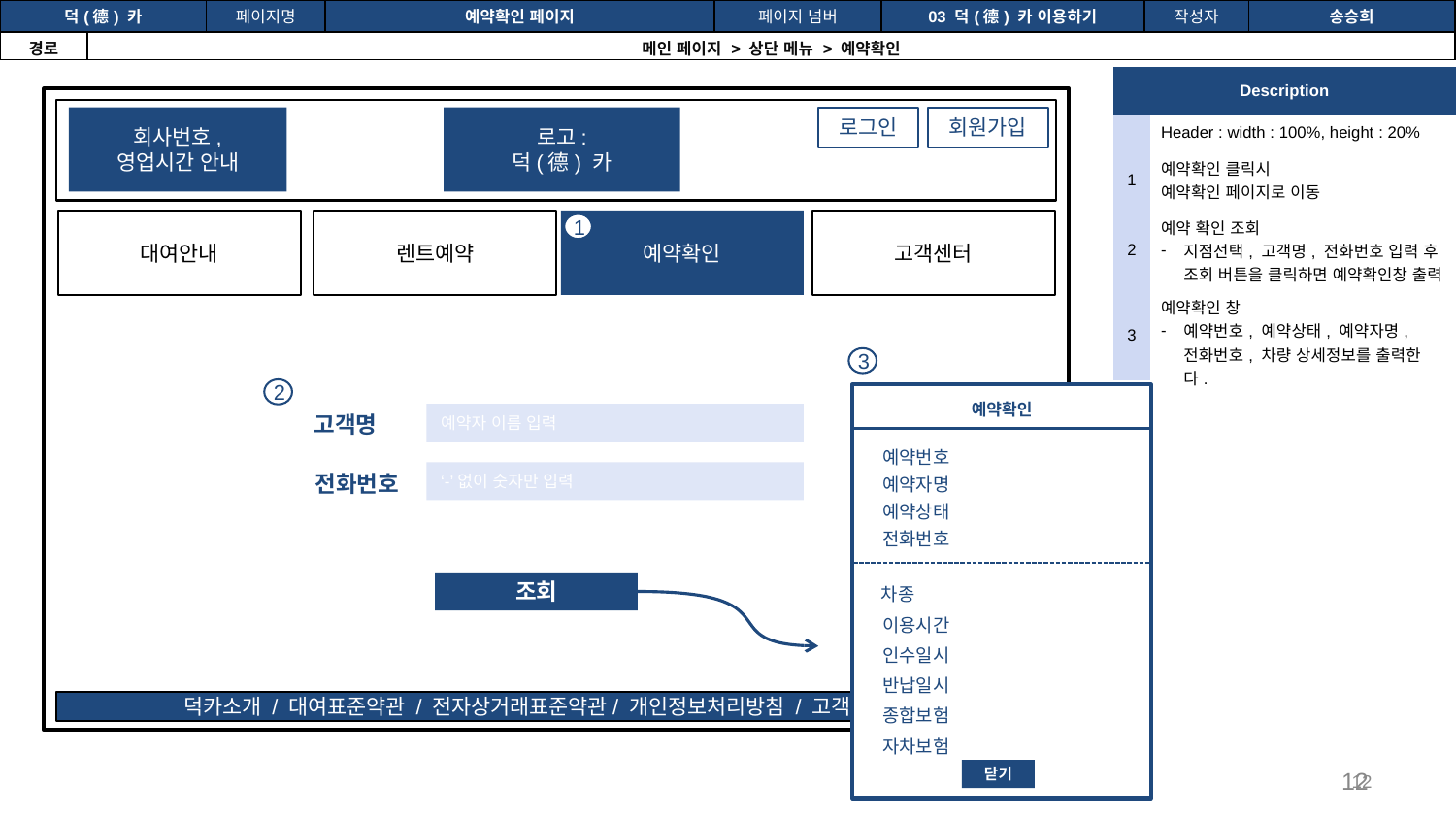

| 덕(德) 카 |  | 페이지명 | 예약확인 페이지 | 페이지 넘버 | 03 덕(德) 카 이용하기 | 작성자 | 송승희 |
| --- | --- | --- | --- | --- | --- | --- | --- |
| 경로 | 메인 페이지 > 상단 메뉴 > 예약확인 |  |  |  |  |  |  |
공간(오피스) 대여 시스템
| Description |  |
| --- | --- |
|  | Header : width : 100%, height : 20% |
| 1 | 예약확인 클릭시 예약확인 페이지로 이동 |
| 2 | 예약 확인 조회 지점선택, 고객명, 전화번호 입력 후 조회 버튼을 클릭하면 예약확인창 출력 |
| 3 | 예약확인 창 예약번호, 예약상태, 예약자명, 전화번호, 차량 상세정보를 출력한다. |

로그인
회원가입
회사번호,
영업시간 안내
로고:
덕(德) 카
대여안내
렌트예약
예약확인
고객센터
1
3
2

예약확인
고객명
예약자 이름 입력
예약번호
‘-’없이 숫자만 입력
전화번호
예약자명
예약상태
전화번호
조회
차종
이용시간
인수일시
반납일시
덕카소개 / 대여표준약관 / 전자상거래표준약관/ 개인정보처리방침 / 고객상담센터
종합보험
자차보험
12
12
닫기